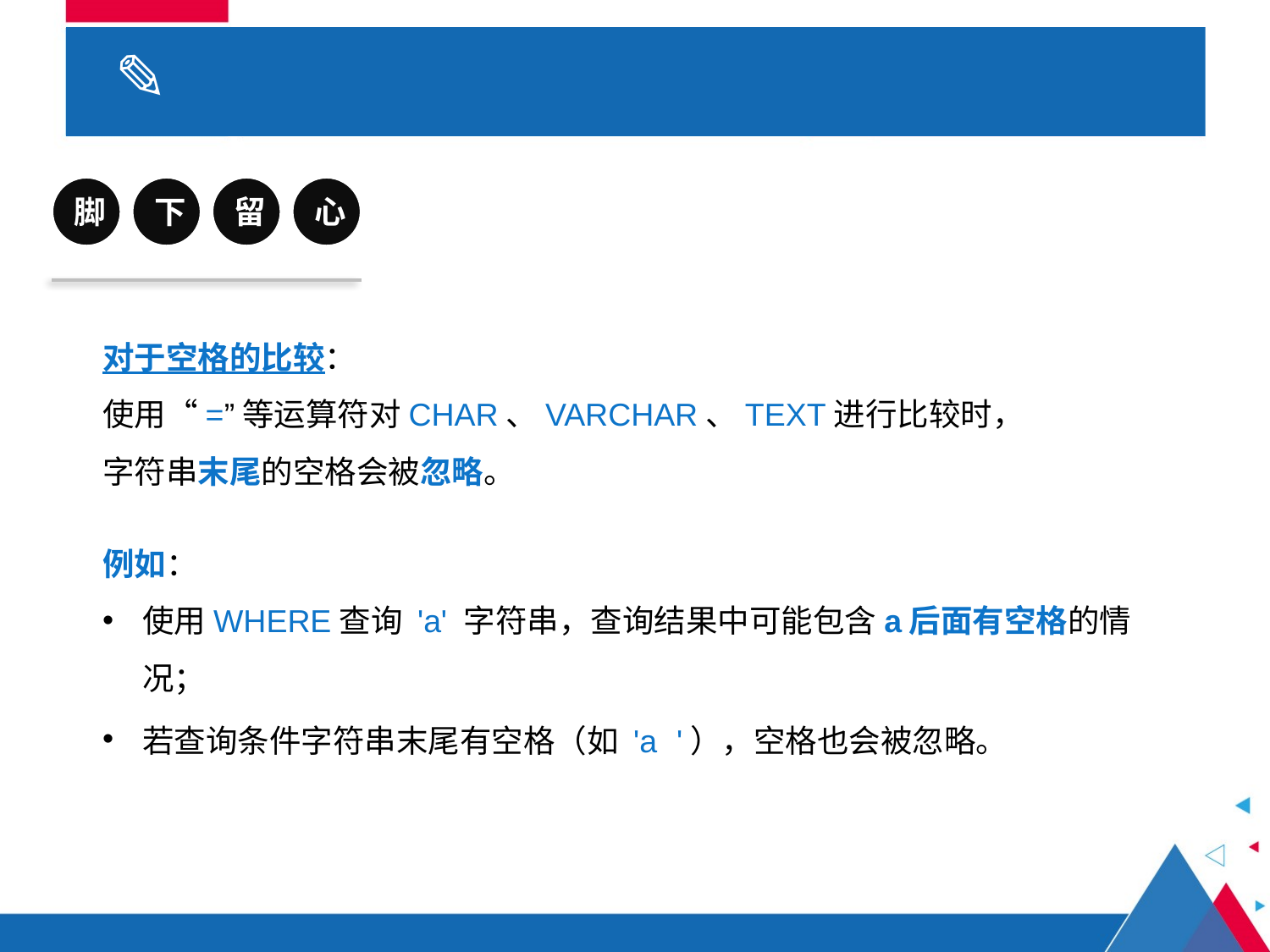

# 3.1 数据类型
脚
下
留
心
对于空格的比较：
使用“=”等运算符对CHAR、VARCHAR、TEXT进行比较时，
字符串末尾的空格会被忽略。

例如：
使用WHERE查询 'a' 字符串，查询结果中可能包含a后面有空格的情况；
若查询条件字符串末尾有空格（如 'a  '），空格也会被忽略。